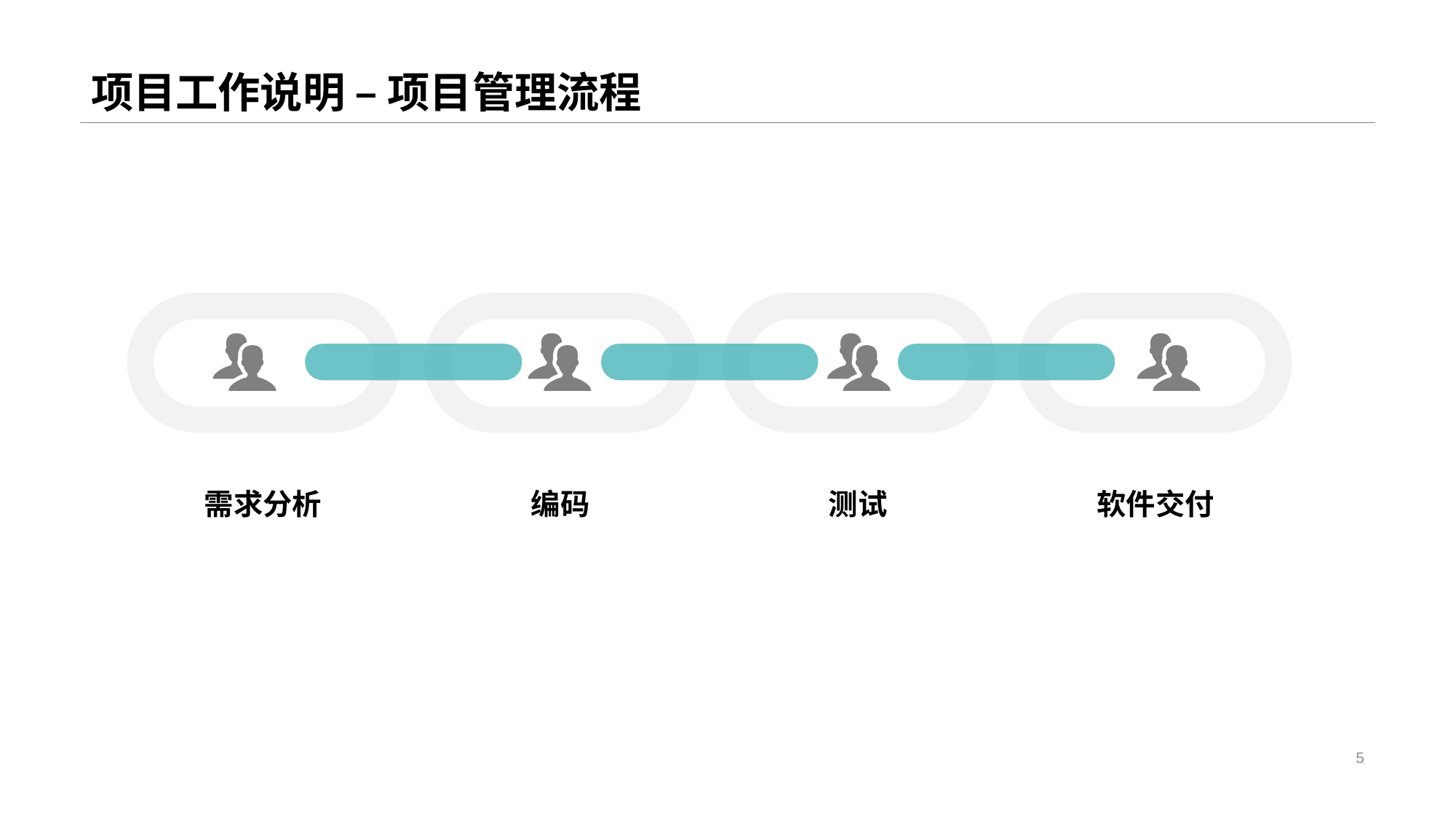

# 项目工作说明 – 项目管理流程

需求分析
编码
测试
软件交付
5